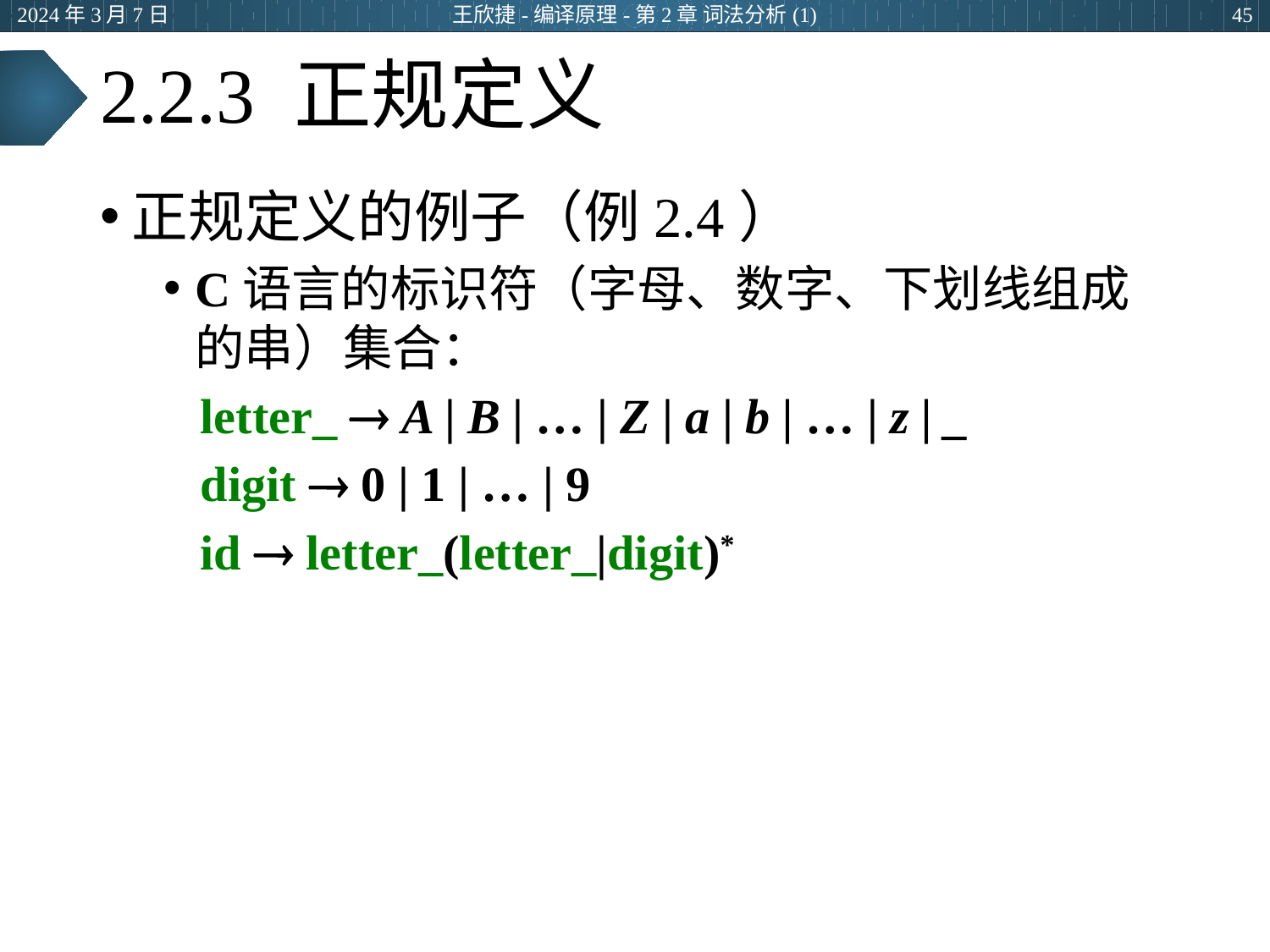

2024年3月7日
王欣捷-编译原理-第2章 词法分析(1)
45
# 2.2.3 正规定义
正规定义的例子（例2.4）
C语言的标识符（字母、数字、下划线组成的串）集合：
   letter_ → A | B | … | Z | a | b | … | z | _
   digit → 0 | 1 | … | 9
   id → letter_(letter_|digit)*